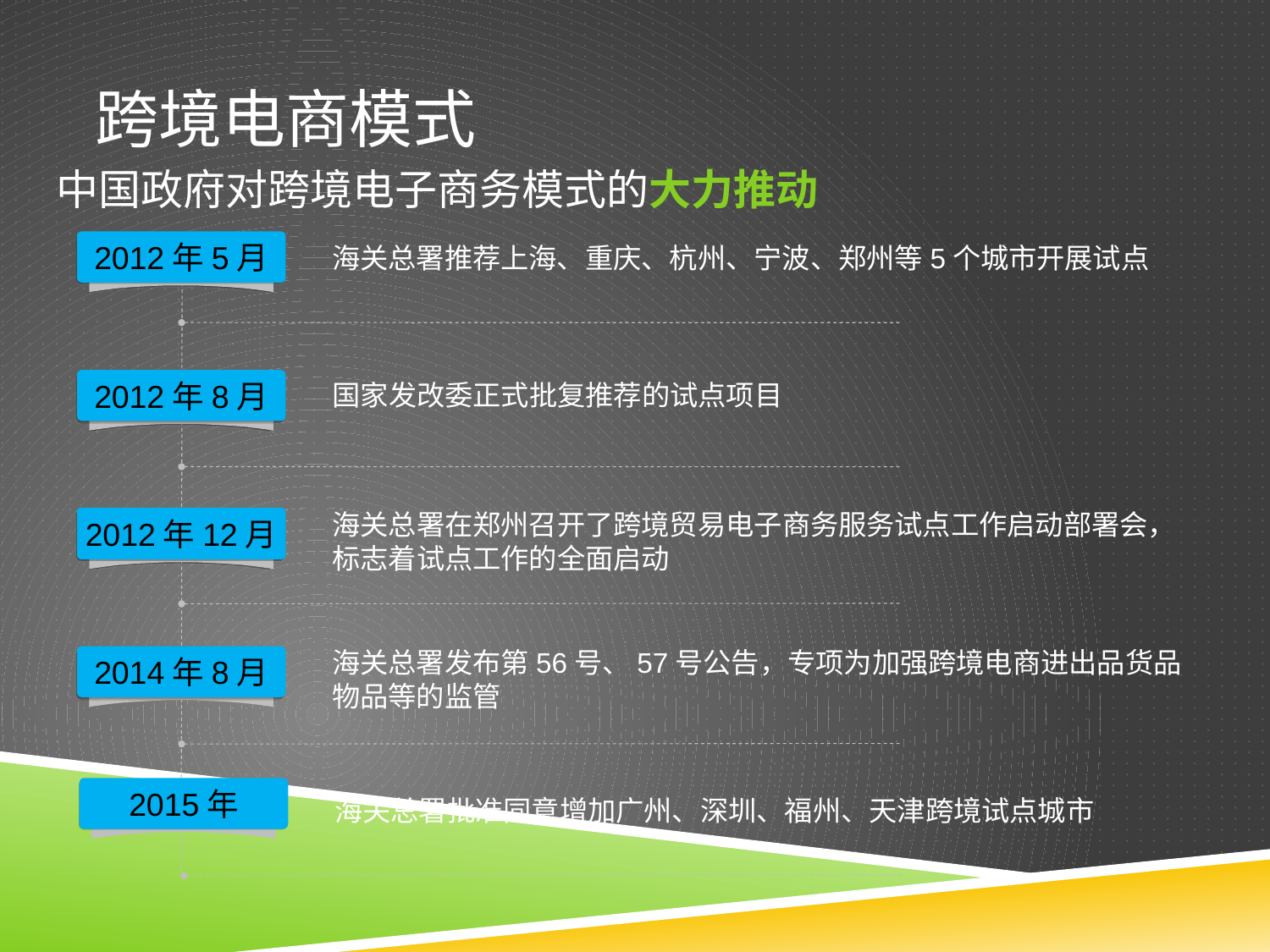

# 跨境电商模式
中国政府对跨境电子商务模式的大力推动
海关总署推荐上海、重庆、杭州、宁波、郑州等5个城市开展试点
2012年5月

国家发改委正式批复推荐的试点项目
2012年8月

2012年12月
海关总署在郑州召开了跨境贸易电子商务服务试点工作启动部署会，
标志着试点工作的全面启动

2014年8月
海关总署发布第56号、57号公告，专项为加强跨境电商进出品货品物品等的监管

2015年
海关总署批准同意增加广州、深圳、福州、天津跨境试点城市